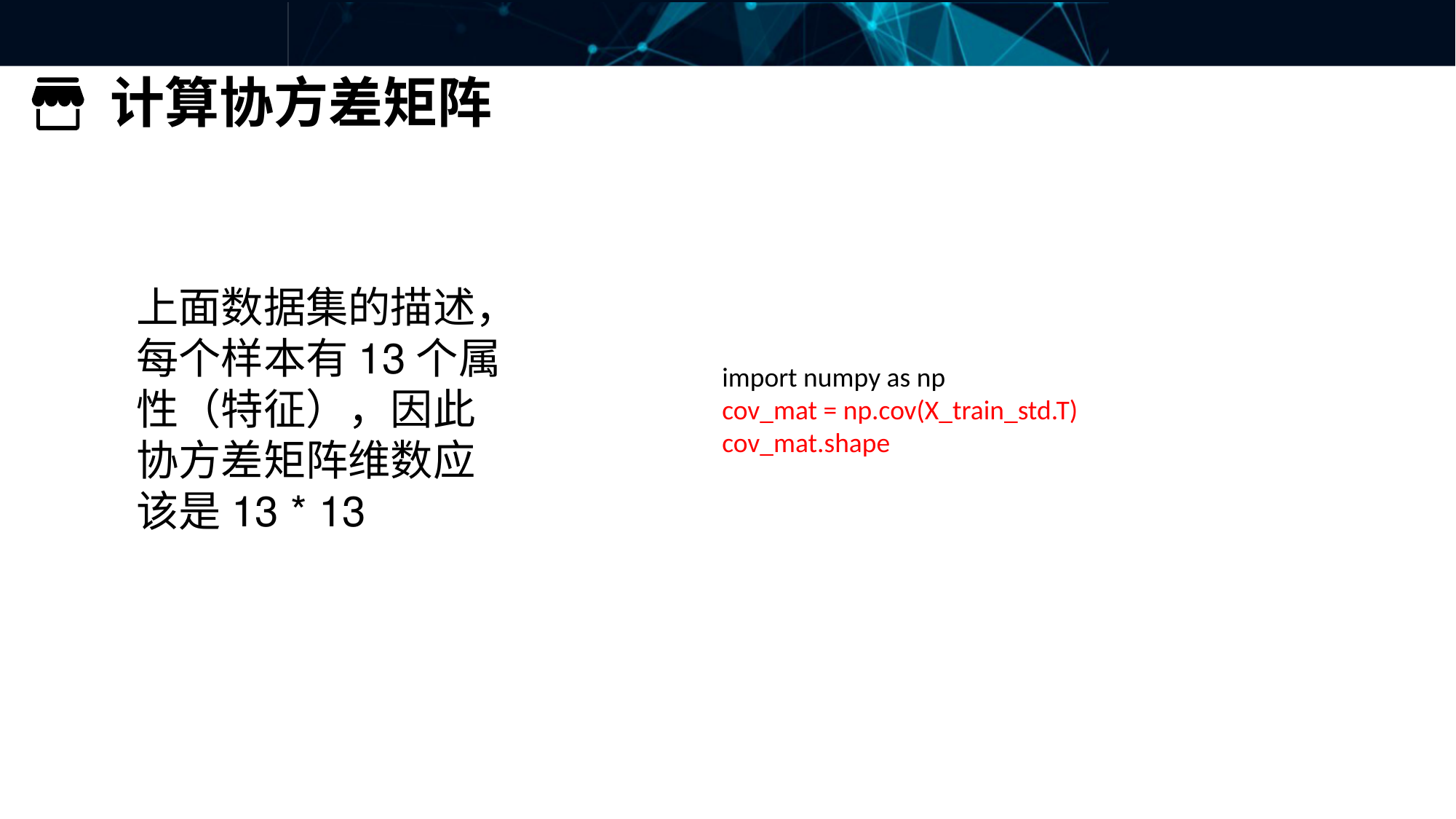

计算协方差矩阵

上面数据集的描述，每个样本有13个属性（特征），因此协方差矩阵维数应该是13 * 13
import numpy as np
cov_mat = np.cov(X_train_std.T)
cov_mat.shape